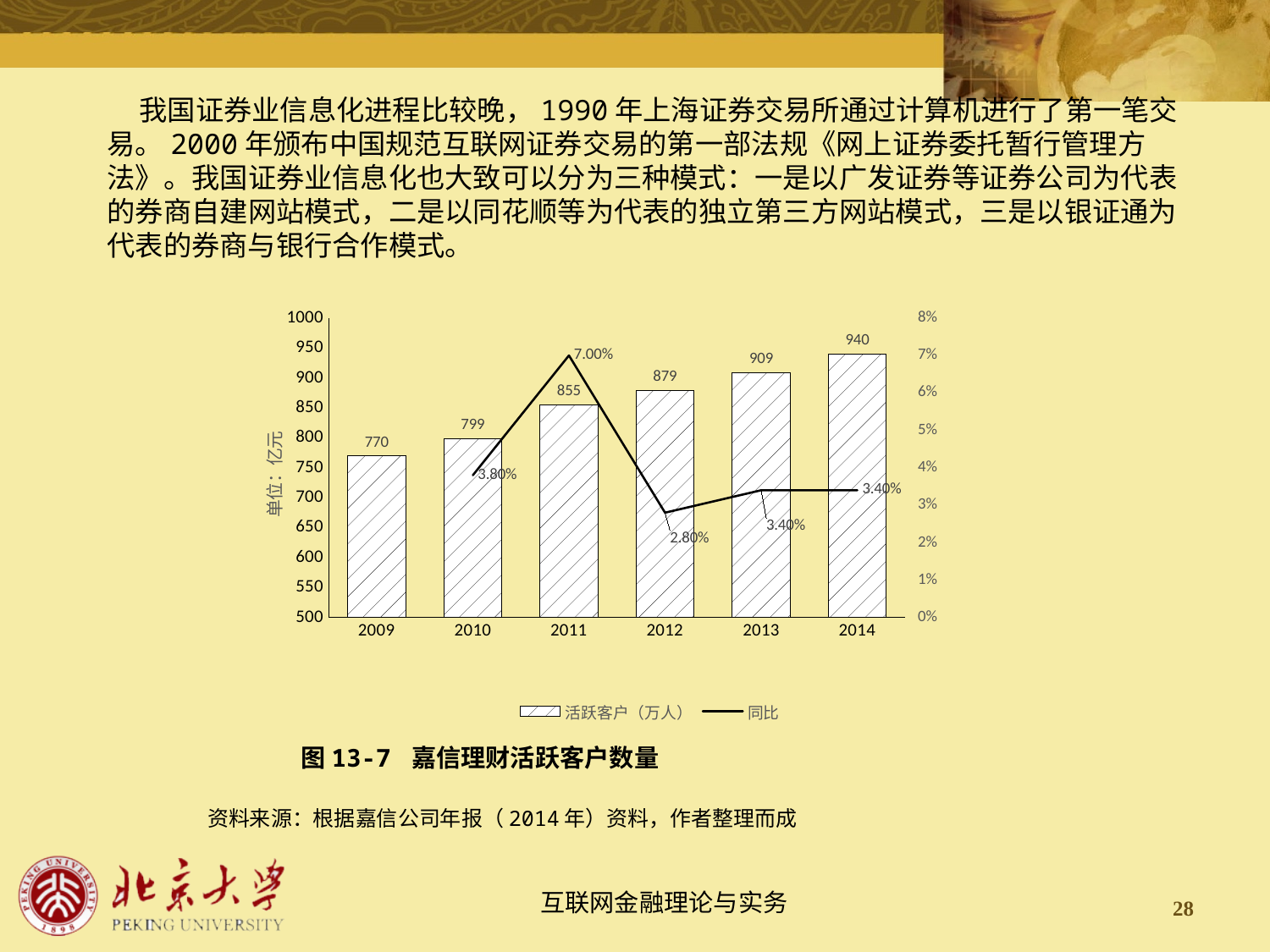

我国证券业信息化进程比较晚，1990年上海证券交易所通过计算机进行了第一笔交易。2000年颁布中国规范互联网证券交易的第一部法规《网上证券委托暂行管理方法》。我国证券业信息化也大致可以分为三种模式：一是以广发证券等证券公司为代表的券商自建网站模式，二是以同花顺等为代表的独立第三方网站模式，三是以银证通为代表的券商与银行合作模式。

### Chart

| Category |  |  |
|---|---|---|
| 2009 | 770.0 | None |
| 2010 | 799.0 | 0.038 |
| 2011 | 855.0 | 0.07000000000000002 |
| 2012 | 879.0 | 0.028 |
| 2013 | 909.0 | 0.034 |
| 2014 | 940.0 | 0.034 |
                         图13-7 嘉信理财活跃客户数量

        资料来源：根据嘉信公司年报（2014年）资料，作者整理而成
28